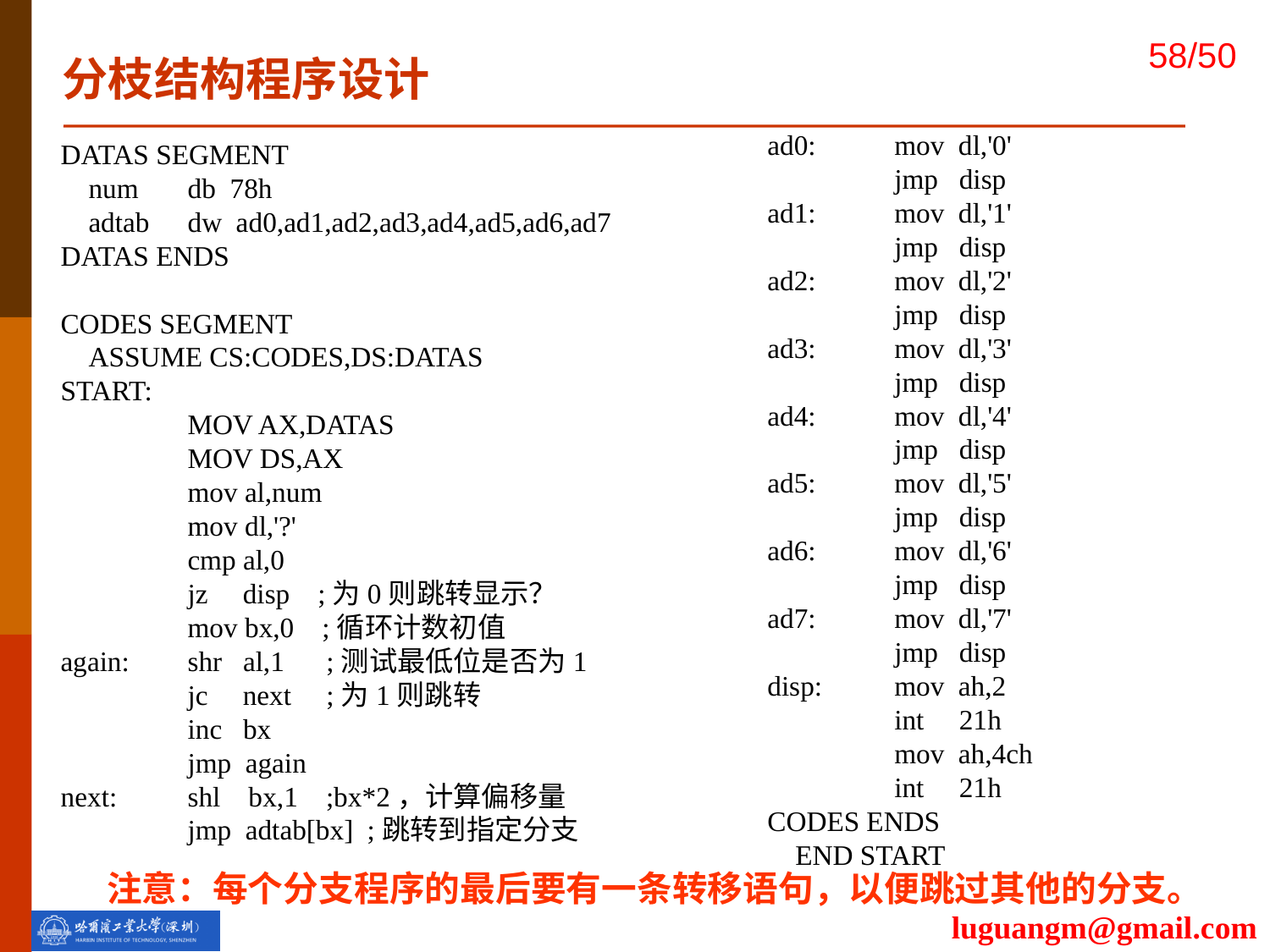

分枝结构程序设计
ad0:	mov  dl,'0'
	jmp   disp
ad1:	mov  dl,'1'
	jmp   disp
ad2:	mov  dl,'2'
	jmp   disp
ad3:	mov  dl,'3'
	jmp   disp
ad4:	mov  dl,'4'
	jmp   disp
ad5:	mov  dl,'5'
	jmp   disp
ad6:	mov  dl,'6'
	jmp   disp
ad7:	mov  dl,'7'
	jmp   disp
disp:	mov  ah,2
	int     21h
	mov  ah,4ch
	int     21h
CODES ENDS
    END START
DATAS SEGMENT
    num	db  78h
    adtab	dw  ad0,ad1,ad2,ad3,ad4,ad5,ad6,ad7
DATAS ENDS

CODES SEGMENT
    ASSUME CS:CODES,DS:DATAS
START:
    	MOV AX,DATAS
    	MOV DS,AX
   	mov al,num
    	mov dl,'?'
    	cmp al,0
    	jz     disp    ;为0则跳转显示？
  	mov bx,0    ;循环计数初值
again:	shr   al,1      ;测试最低位是否为1
	jc     next     ;为1则跳转
	inc   bx
	jmp  again
next:	shl    bx,1    ;bx*2，计算偏移量
	jmp  adtab[bx]  ;跳转到指定分支
注意：每个分支程序的最后要有一条转移语句，以便跳过其他的分支。